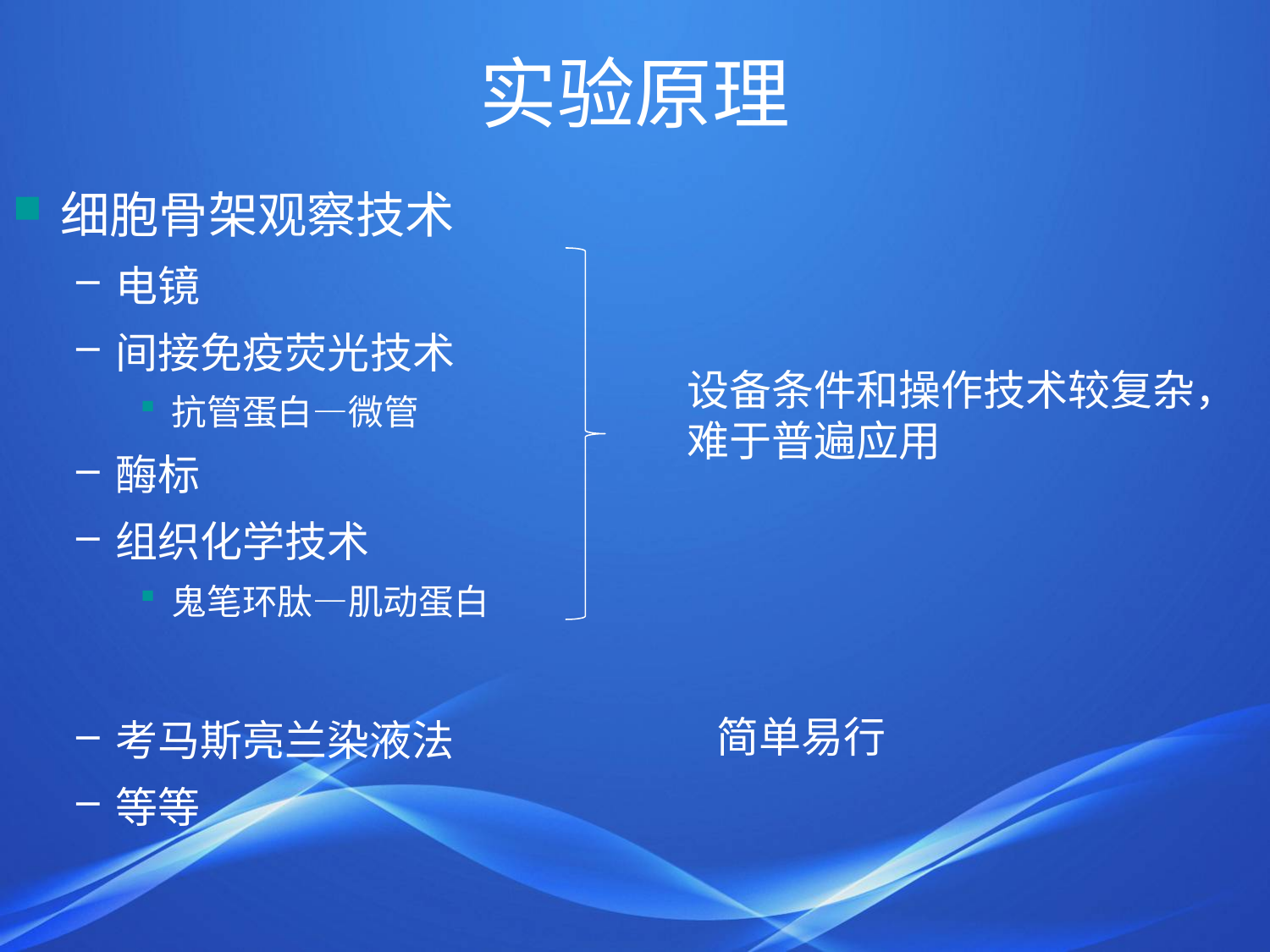

# 实验原理
细胞骨架观察技术
电镜
间接免疫荧光技术
抗管蛋白—微管
酶标
组织化学技术
鬼笔环肽—肌动蛋白

考马斯亮兰染液法
等等

设备条件和操作技术较复杂，难于普遍应用
简单易行